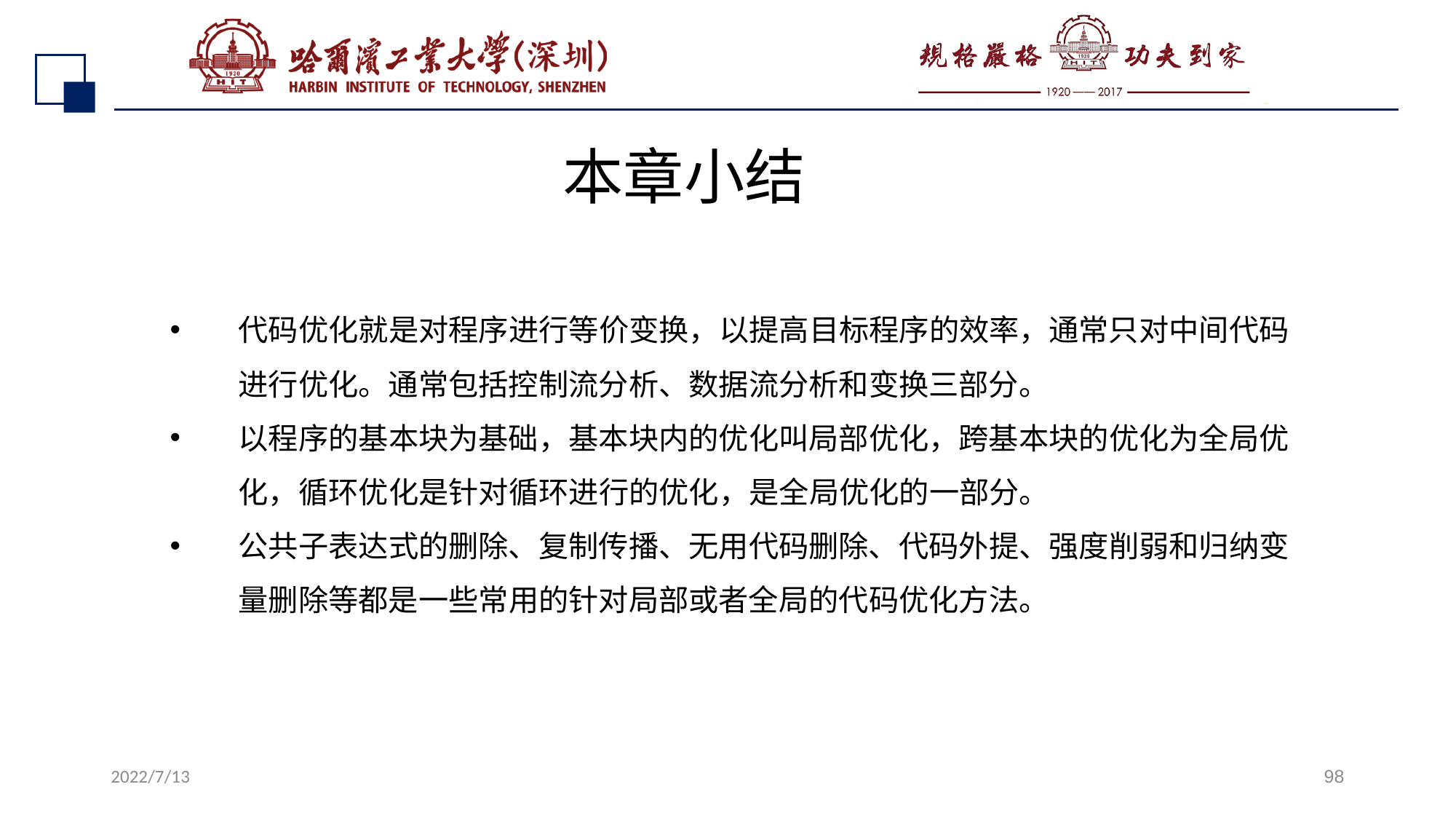

# 本章小结
代码优化就是对程序进行等价变换，以提高目标程序的效率，通常只对中间代码进行优化。通常包括控制流分析、数据流分析和变换三部分。
以程序的基本块为基础，基本块内的优化叫局部优化，跨基本块的优化为全局优化，循环优化是针对循环进行的优化，是全局优化的一部分。
公共子表达式的删除、复制传播、无用代码删除、代码外提、强度削弱和归纳变量删除等都是一些常用的针对局部或者全局的代码优化方法。
2022/7/13
98